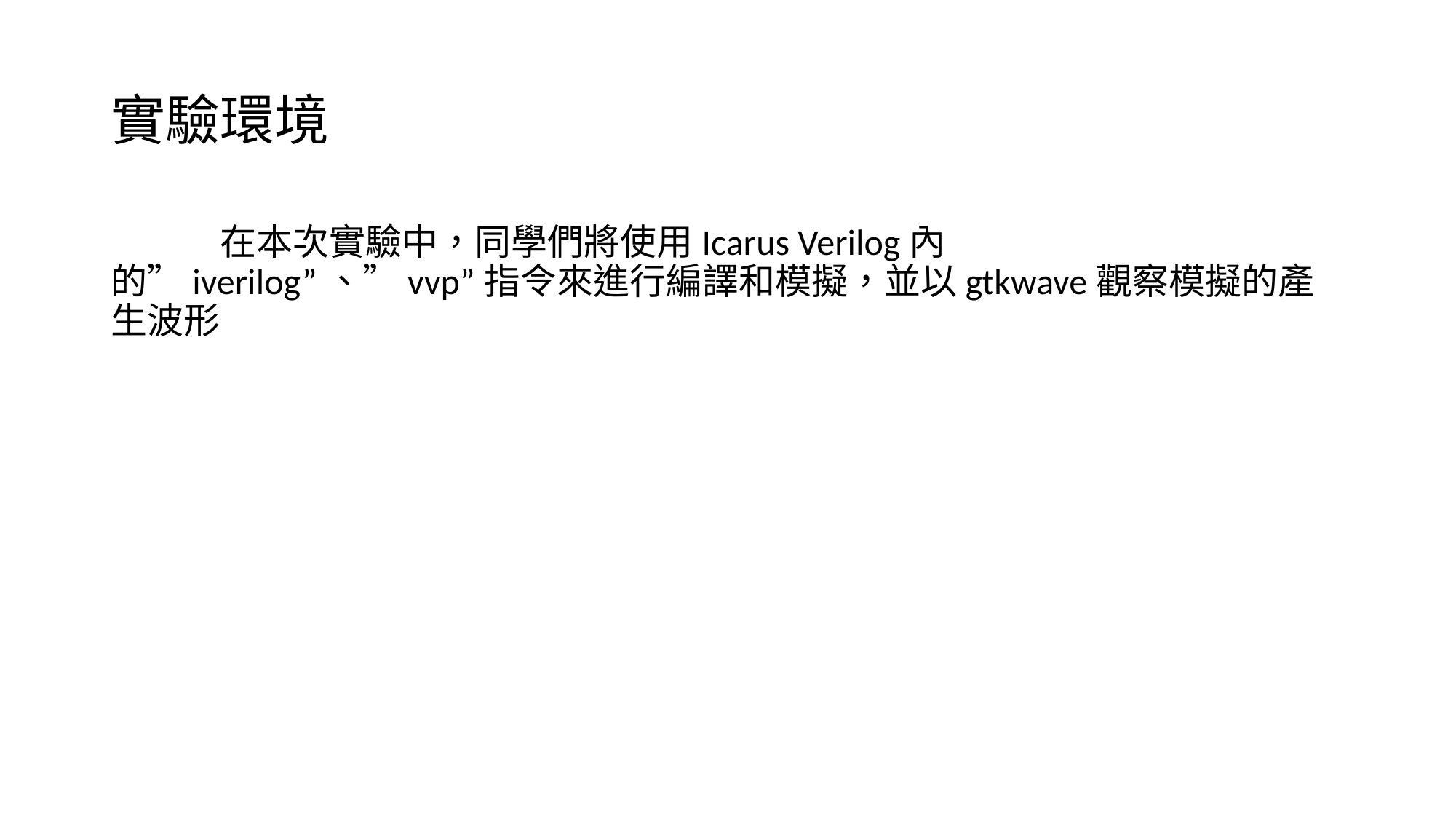

# 實驗環境
	在本次實驗中，同學們將使用Icarus Verilog內的”iverilog”、”vvp”指令來進行編譯和模擬，並以gtkwave觀察模擬的產生波形